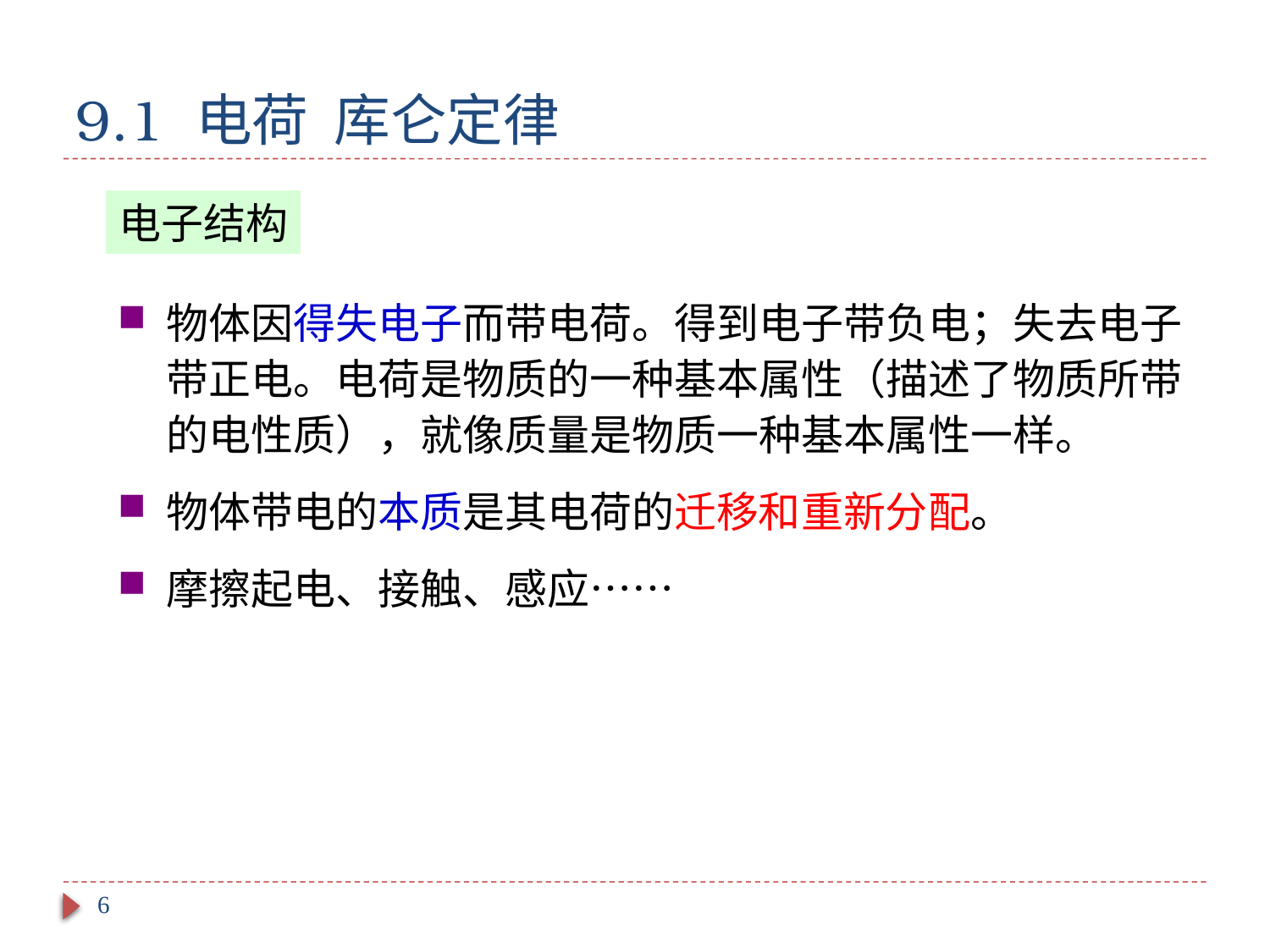

# 9.1 电荷  库仑定律
电子结构
物体因得失电子而带电荷。得到电子带负电；失去电子带正电。电荷是物质的一种基本属性（描述了物质所带的电性质），就像质量是物质一种基本属性一样。
物体带电的本质是其电荷的迁移和重新分配。
摩擦起电、接触、感应……

6